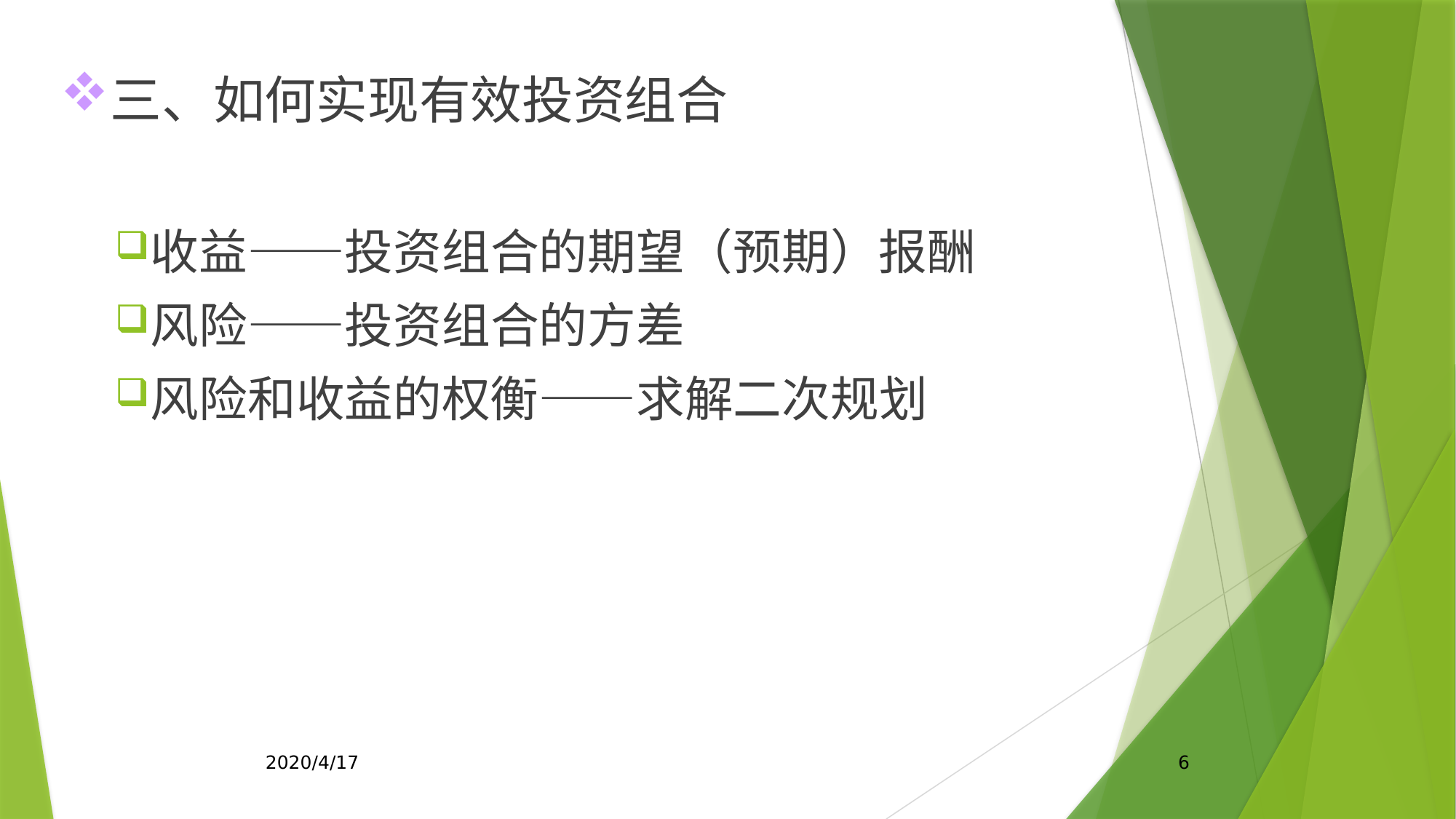

三、如何实现有效投资组合

收益——投资组合的期望（预期）报酬
风险——投资组合的方差
风险和收益的权衡——求解二次规划

2020/4/17
6